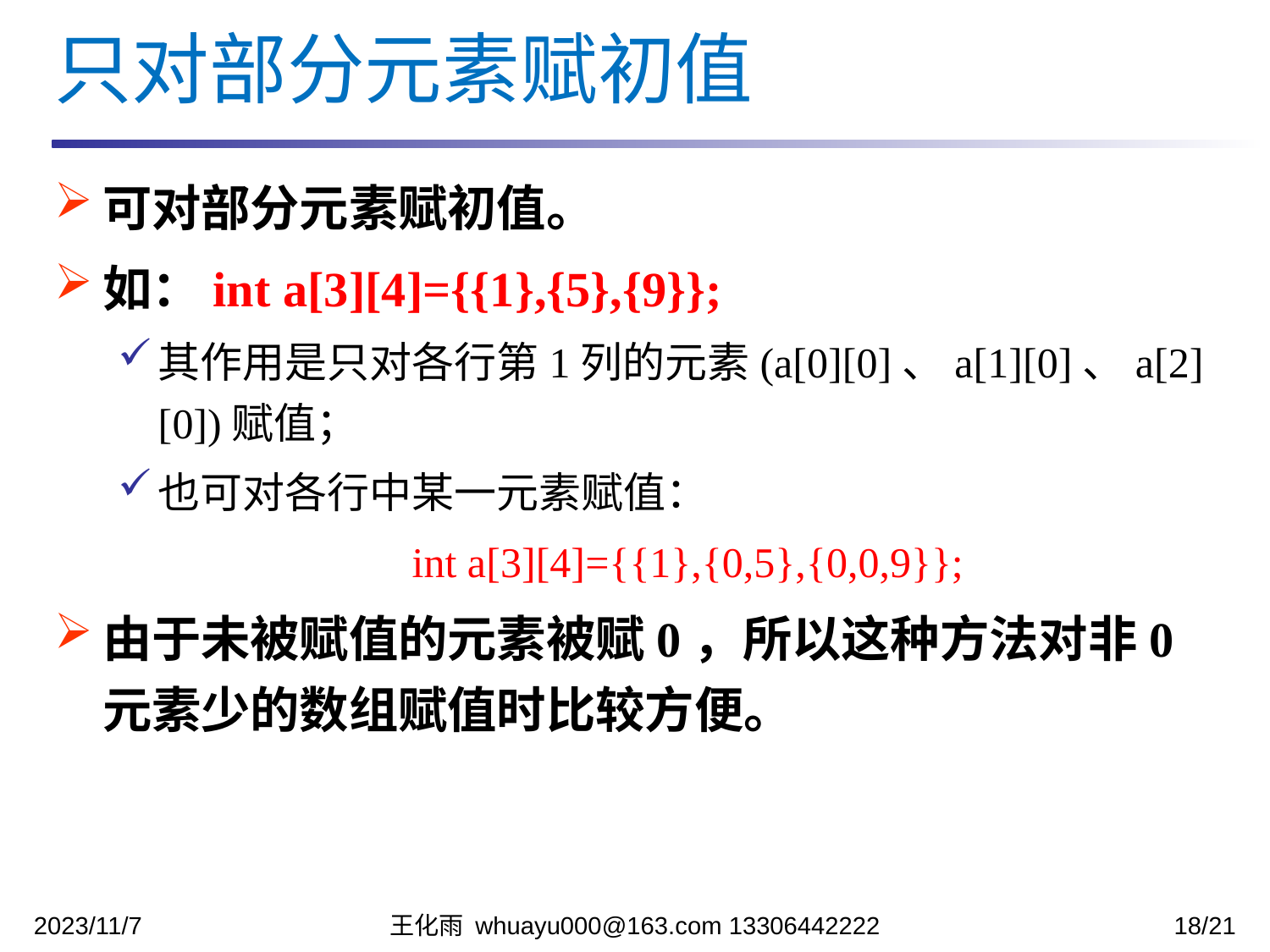

只对部分元素赋初值
可对部分元素赋初值。
如：int a[3][4]={{1},{5},{9}};
其作用是只对各行第1列的元素(a[0][0]、a[1][0]、a[2][0])赋值；
也可对各行中某一元素赋值：
			int a[3][4]={{1},{0,5},{0,0,9}};
由于未被赋值的元素被赋0，所以这种方法对非0元素少的数组赋值时比较方便。
2023/11/7
王化雨 whuayu000@163.com 13306442222
18/21